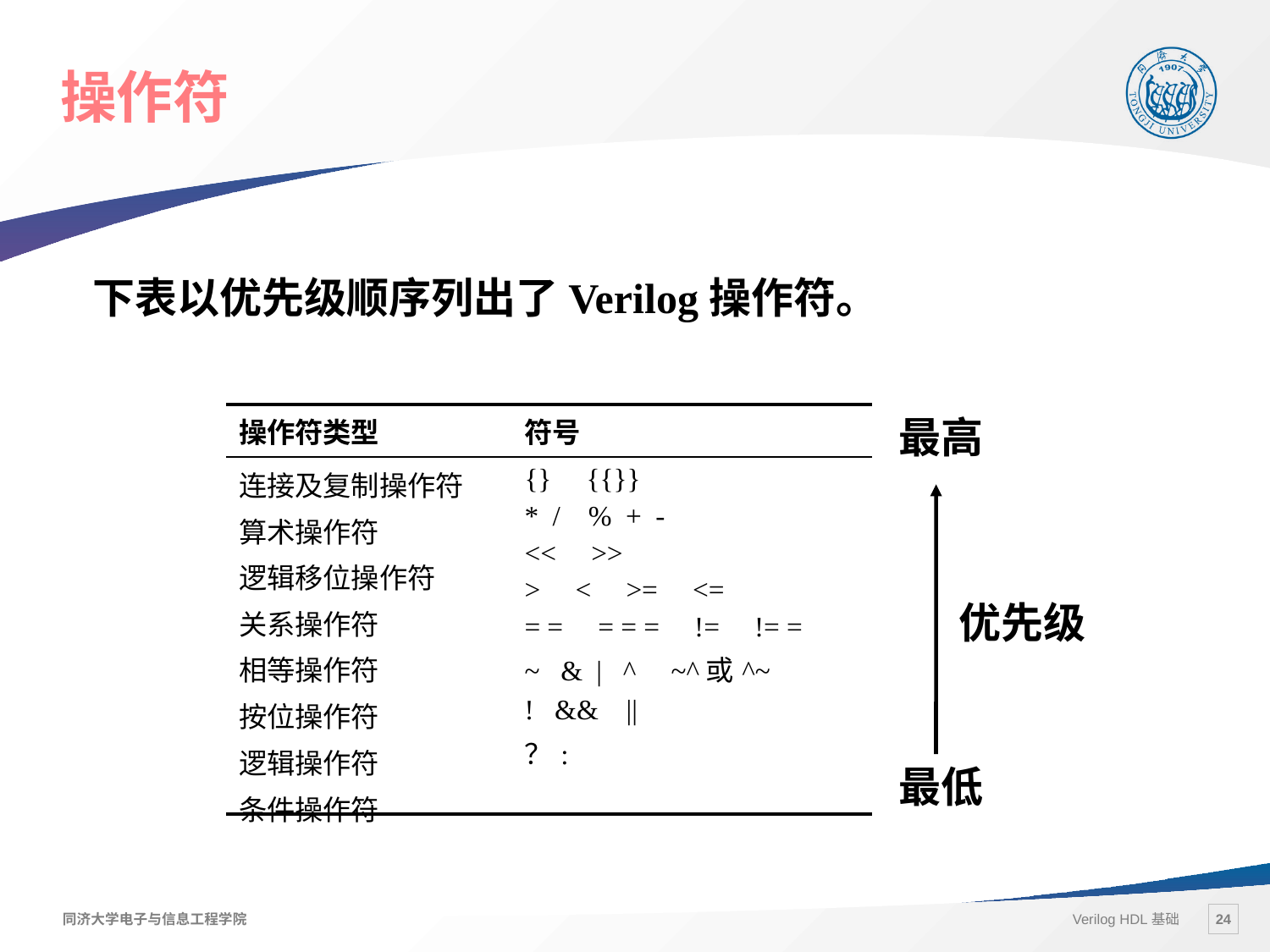

# 操作符
下表以优先级顺序列出了Verilog操作符。
| 操作符类型 | 符号 |
| --- | --- |
| 连接及复制操作符 算术操作符 逻辑移位操作符 关系操作符 相等操作符 按位操作符 逻辑操作符 条件操作符 | {} {{}} \* / % + - << >> > < >= <= = = = = = != != = ~ & | ^ ~^或^~ ! && || ？: |
最高

优先级
最低